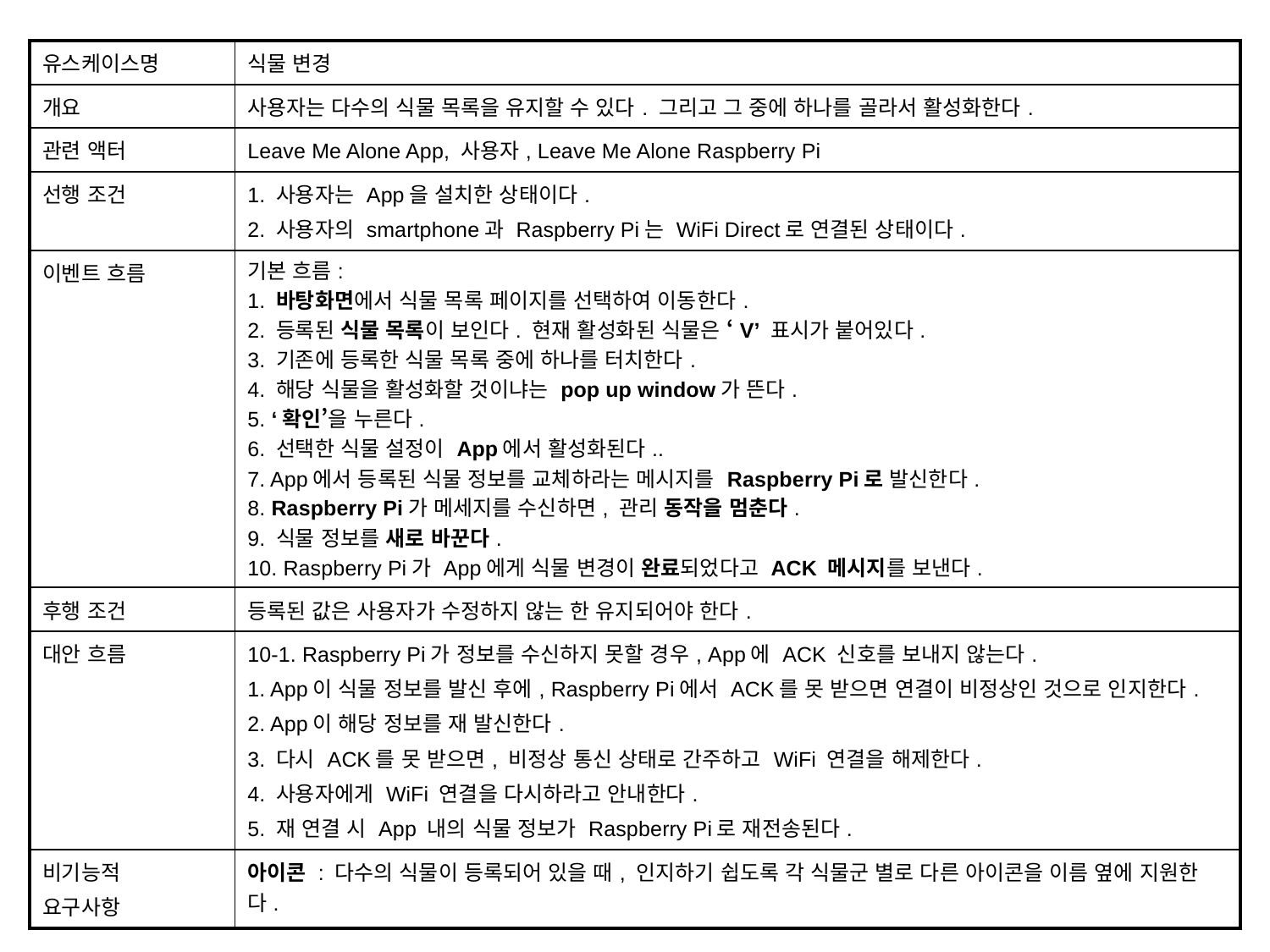

| 유스케이스명 | 식물 변경 |
| --- | --- |
| 개요 | 사용자는 다수의 식물 목록을 유지할 수 있다. 그리고 그 중에 하나를 골라서 활성화한다. |
| 관련 액터 | Leave Me Alone App, 사용자, Leave Me Alone Raspberry Pi |
| 선행 조건 | 1. 사용자는 App을 설치한 상태이다. 2. 사용자의 smartphone과 Raspberry Pi는 WiFi Direct로 연결된 상태이다. |
| 이벤트 흐름 | 기본 흐름: 1. 바탕화면에서 식물 목록 페이지를 선택하여 이동한다. 2. 등록된 식물 목록이 보인다. 현재 활성화된 식물은 ‘V’ 표시가 붙어있다. 3. 기존에 등록한 식물 목록 중에 하나를 터치한다. 4. 해당 식물을 활성화할 것이냐는 pop up window가 뜬다. 5. ‘확인’을 누른다. 6. 선택한 식물 설정이 App에서 활성화된다.. 7. App에서 등록된 식물 정보를 교체하라는 메시지를 Raspberry Pi로 발신한다. 8. Raspberry Pi가 메세지를 수신하면, 관리 동작을 멈춘다. 9. 식물 정보를 새로 바꾼다. 10. Raspberry Pi가 App에게 식물 변경이 완료되었다고 ACK 메시지를 보낸다. |
| 후행 조건 | 등록된 값은 사용자가 수정하지 않는 한 유지되어야 한다. |
| 대안 흐름 | 10-1. Raspberry Pi가 정보를 수신하지 못할 경우, App에 ACK 신호를 보내지 않는다. 1. App이 식물 정보를 발신 후에, Raspberry Pi에서 ACK를 못 받으면 연결이 비정상인 것으로 인지한다. 2. App이 해당 정보를 재 발신한다. 3. 다시 ACK를 못 받으면, 비정상 통신 상태로 간주하고 WiFi 연결을 해제한다. 4. 사용자에게 WiFi 연결을 다시하라고 안내한다. 5. 재 연결 시 App 내의 식물 정보가 Raspberry Pi로 재전송된다. |
| 비기능적 요구사항 | 아이콘 : 다수의 식물이 등록되어 있을 때, 인지하기 쉽도록 각 식물군 별로 다른 아이콘을 이름 옆에 지원한다. |